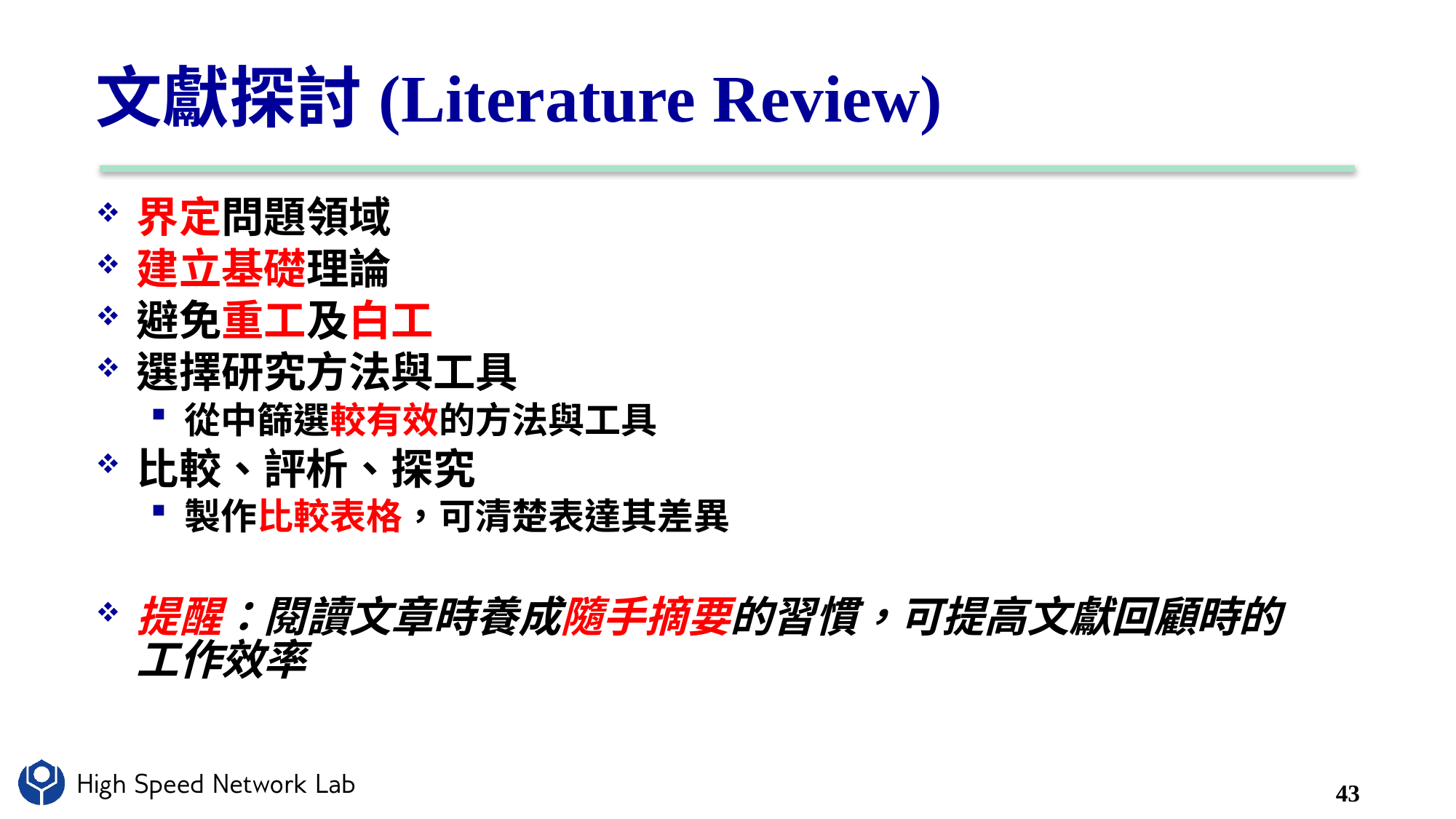

# 文獻探討(Literature Review)
界定問題領域
建立基礎理論
避免重工及白工
選擇研究方法與工具
從中篩選較有效的方法與工具
比較、評析、探究
製作比較表格，可清楚表達其差異

提醒：閱讀文章時養成隨手摘要的習慣，可提高文獻回顧時的工作效率

43